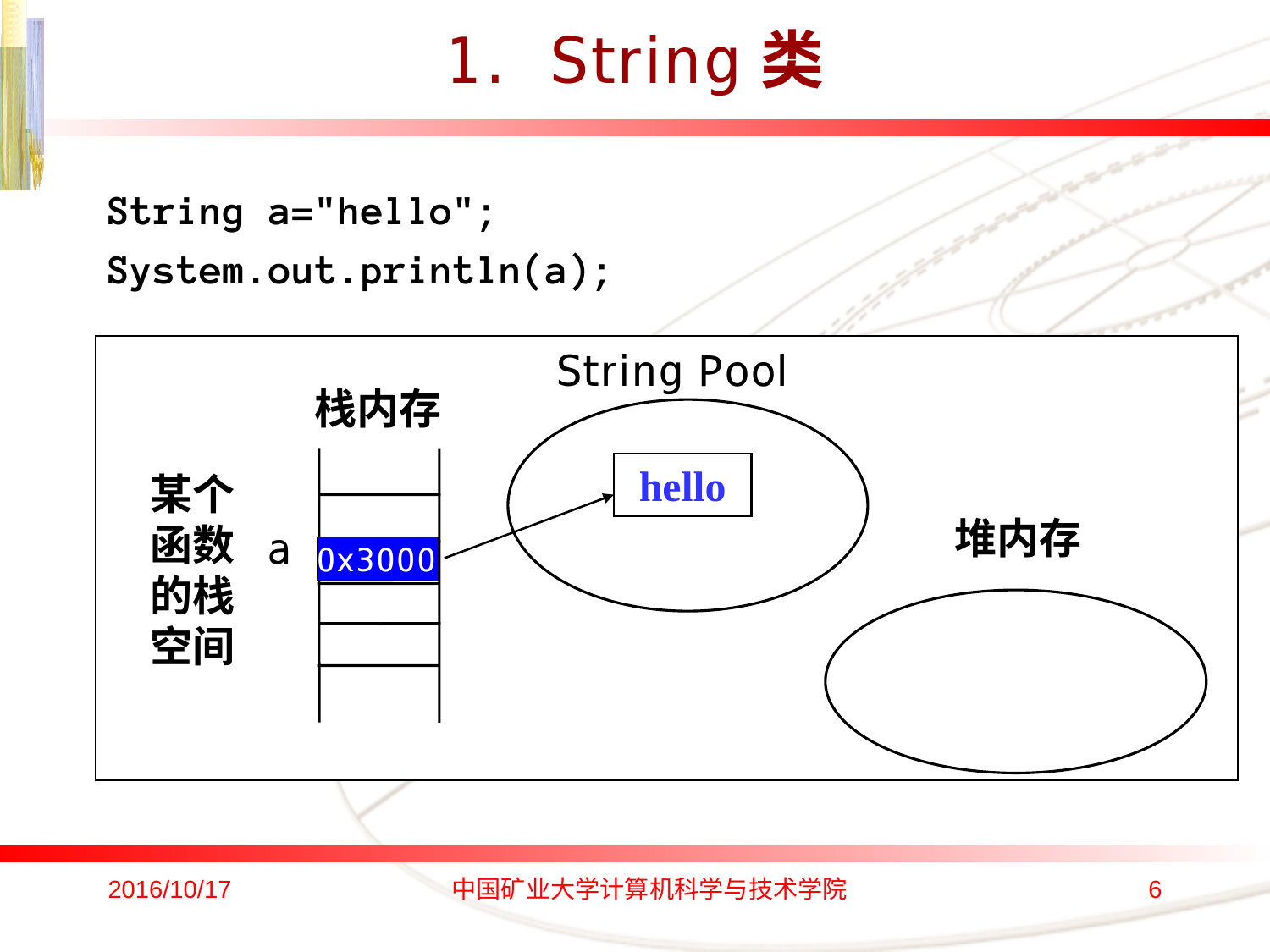

# String类
String a="hello";
System.out.println(a);

String Pool
栈内存

hello
某个函数的栈空间

堆内存
a
0x3000

2016/10/17
中国矿业大学计算机科学与技术学院
6